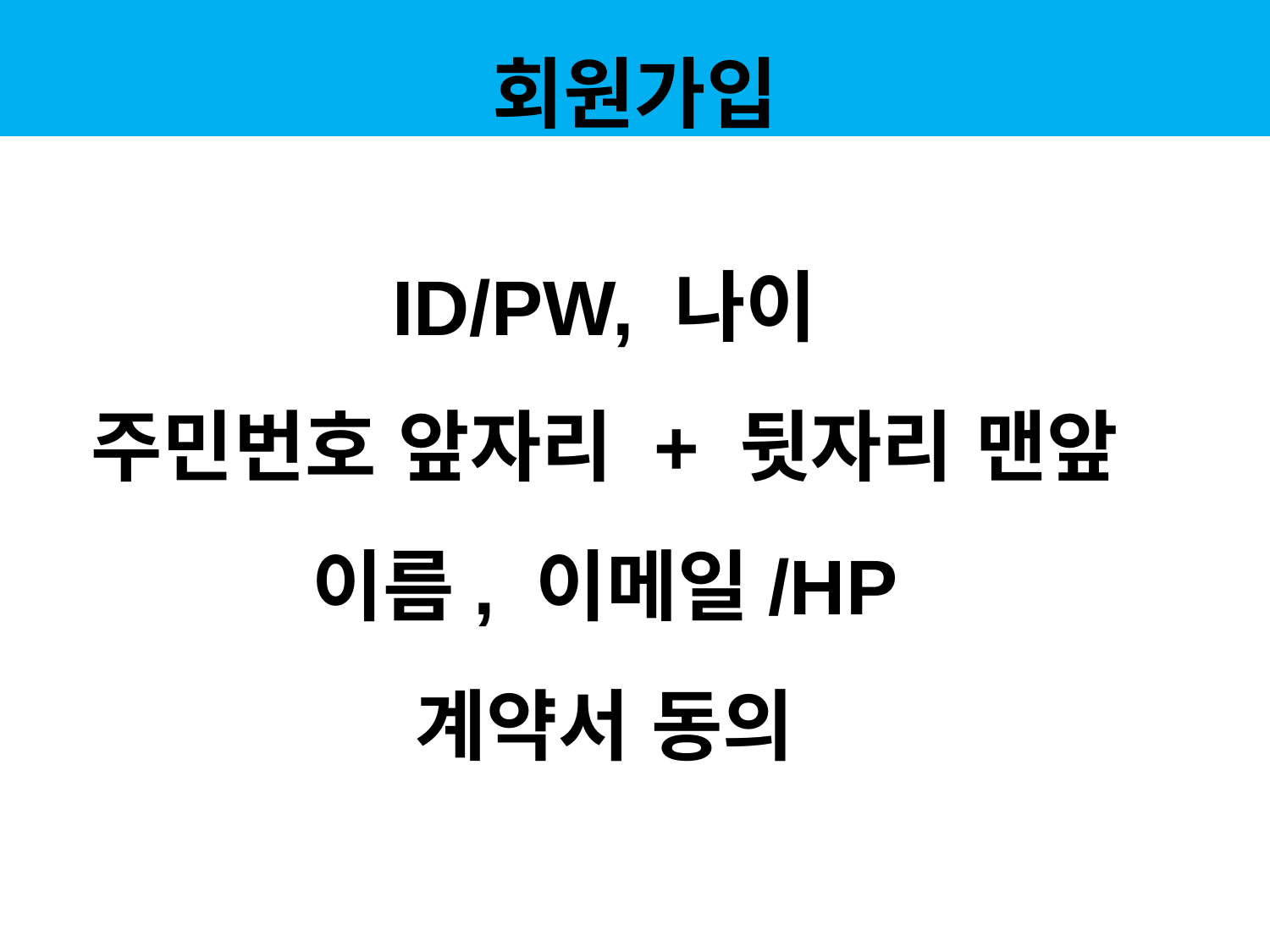

# 회원가입
ID/PW, 나이
주민번호 앞자리 + 뒷자리 맨앞
이름, 이메일/HP
계약서 동의